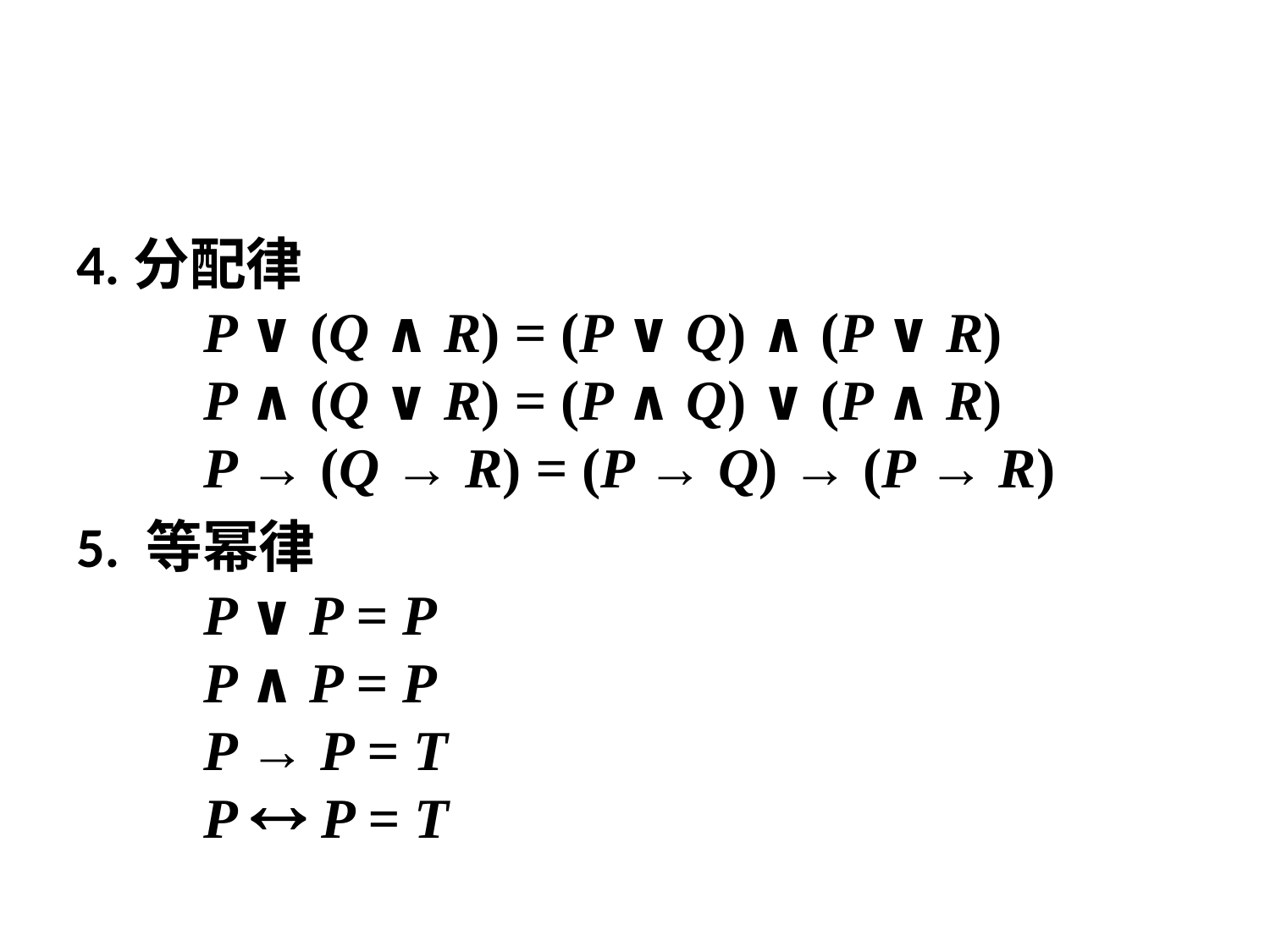

#
4.分配律
	P ∨ (Q ∧ R) = (P ∨ Q) ∧ (P ∨ R)
	P ∧ (Q ∨ R) = (P ∧ Q) ∨ (P ∧ R)
	P → (Q → R) = (P → Q) → (P → R)
5. 等幂律
	P ∨ P = P
  	P ∧ P = P
	P → P = T
	P ↔ P = T